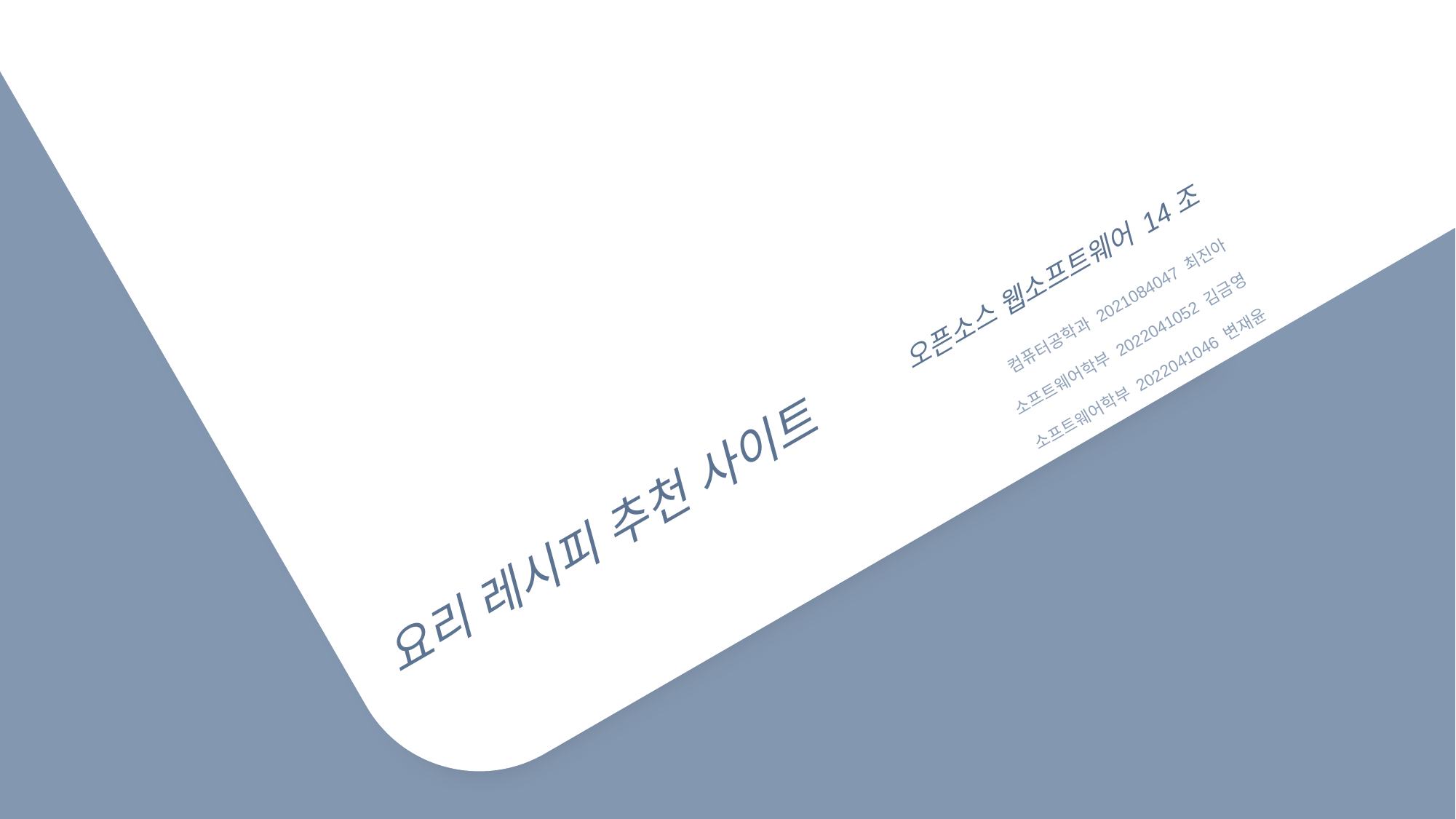

오픈소스 웹소프트웨어 14조
요리 레시피 추천 사이트
컴퓨터공학과 2021084047 최진아
소프트웨어학부 2022041052 김금영
소프트웨어학부 2022041046 변재윤